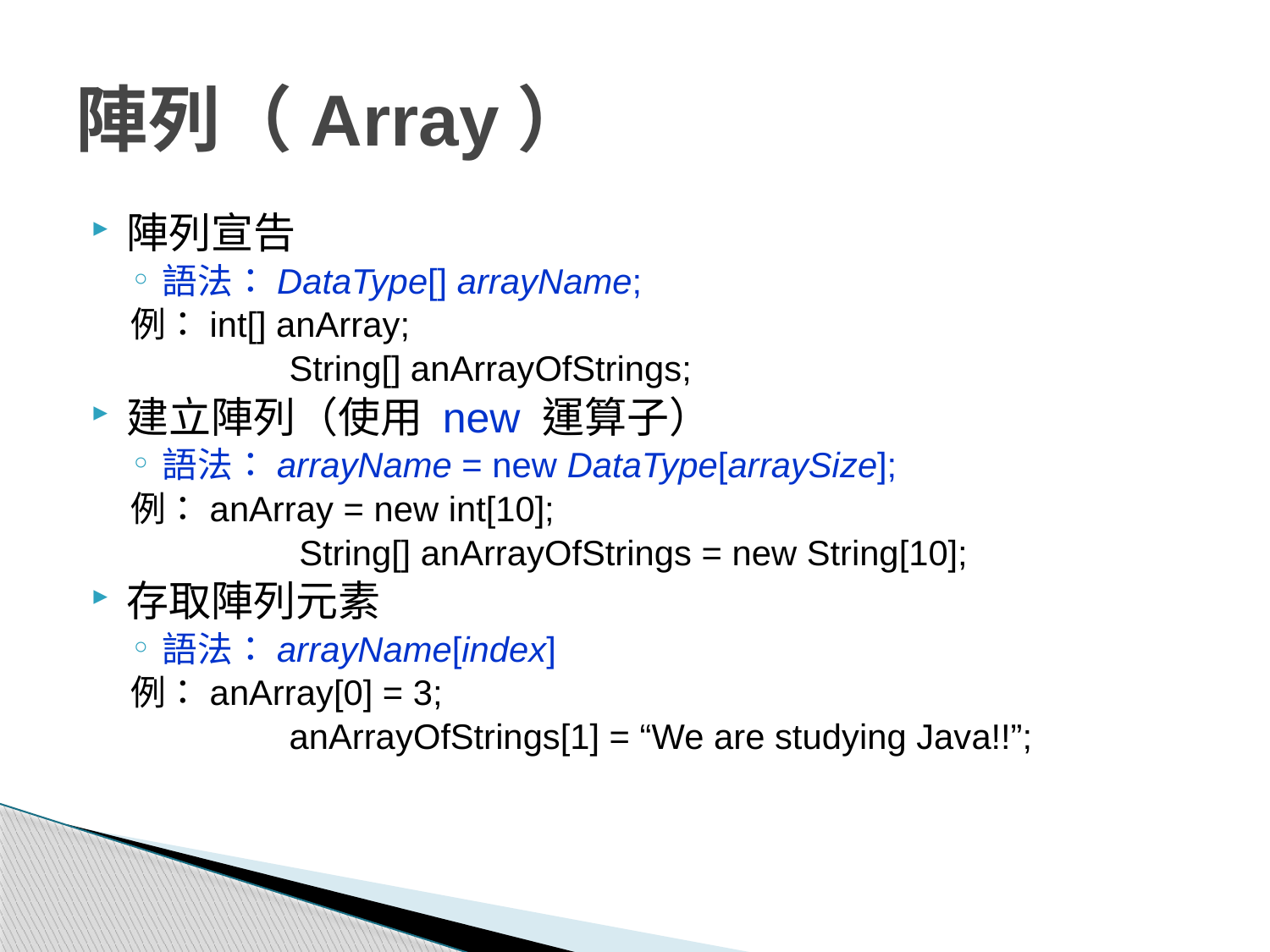

# 陣列（Array）
陣列宣告
語法：DataType[] arrayName;
例：int[] anArray;
		String[] anArrayOfStrings;
建立陣列（使用 new 運算子）
語法：arrayName = new DataType[arraySize];
例：anArray = new int[10];
		 String[] anArrayOfStrings = new String[10];
存取陣列元素
語法：arrayName[index]
例：anArray[0] = 3;
		anArrayOfStrings[1] = “We are studying Java!!”;